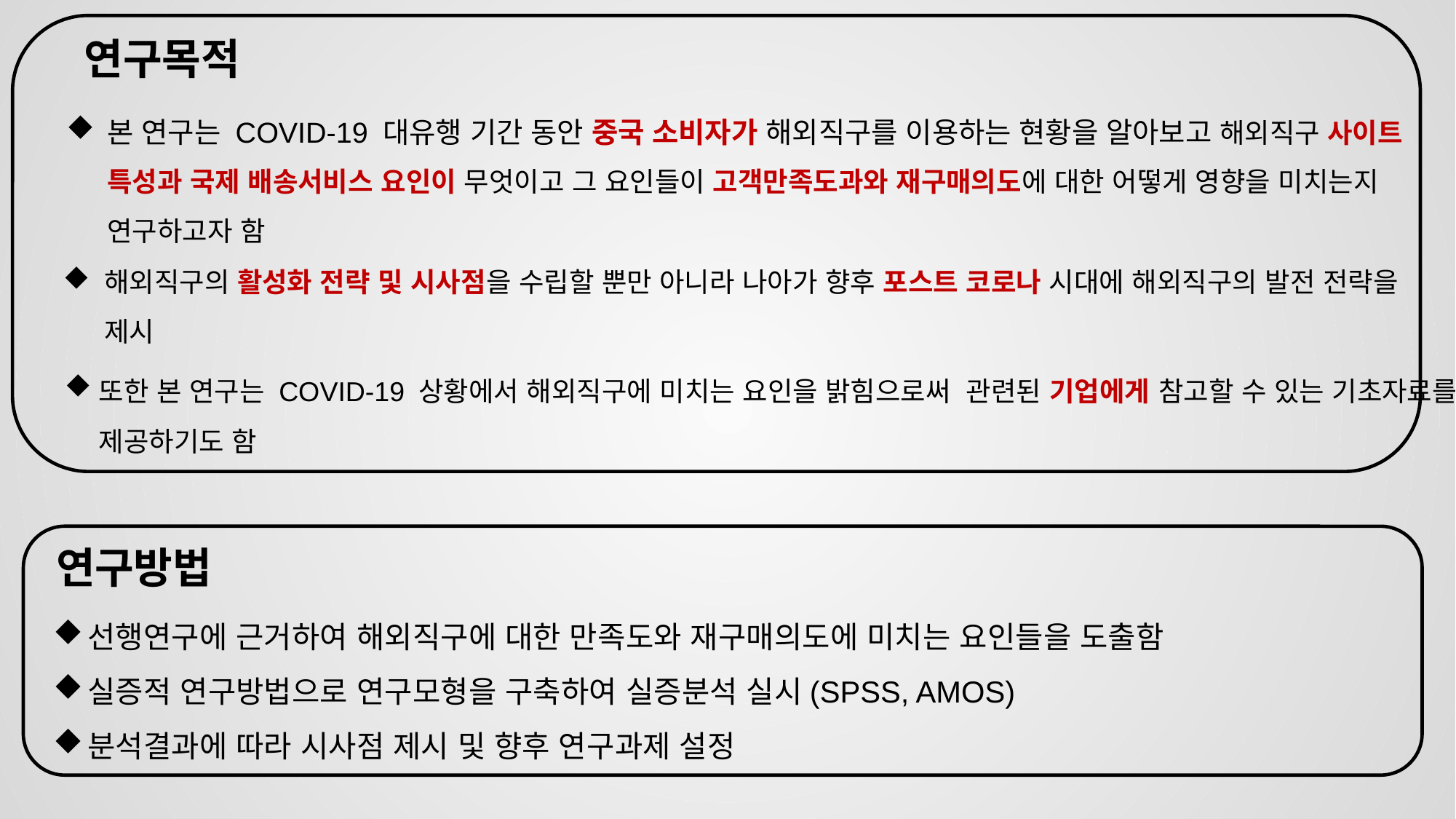

연구목적
본 연구는 COVID-19 대유행 기간 동안 중국 소비자가 해외직구를 이용하는 현황을 알아보고 해외직구 사이트 특성과 국제 배송서비스 요인이 무엇이고 그 요인들이 고객만족도과와 재구매의도에 대한 어떻게 영향을 미치는지 연구하고자 함
해외직구의 활성화 전략 및 시사점을 수립할 뿐만 아니라 나아가 향후 포스트 코로나 시대에 해외직구의 발전 전략을 제시
또한 본 연구는 COVID-19 상황에서 해외직구에 미치는 요인을 밝힘으로써  관련된 기업에게 참고할 수 있는 기초자료를 제공하기도 함

연구방법
선행연구에 근거하여 해외직구에 대한 만족도와 재구매의도에 미치는 요인들을 도출함
실증적 연구방법으로 연구모형을 구축하여 실증분석 실시(SPSS, AMOS)
분석결과에 따라 시사점 제시 및 향후 연구과제 설정